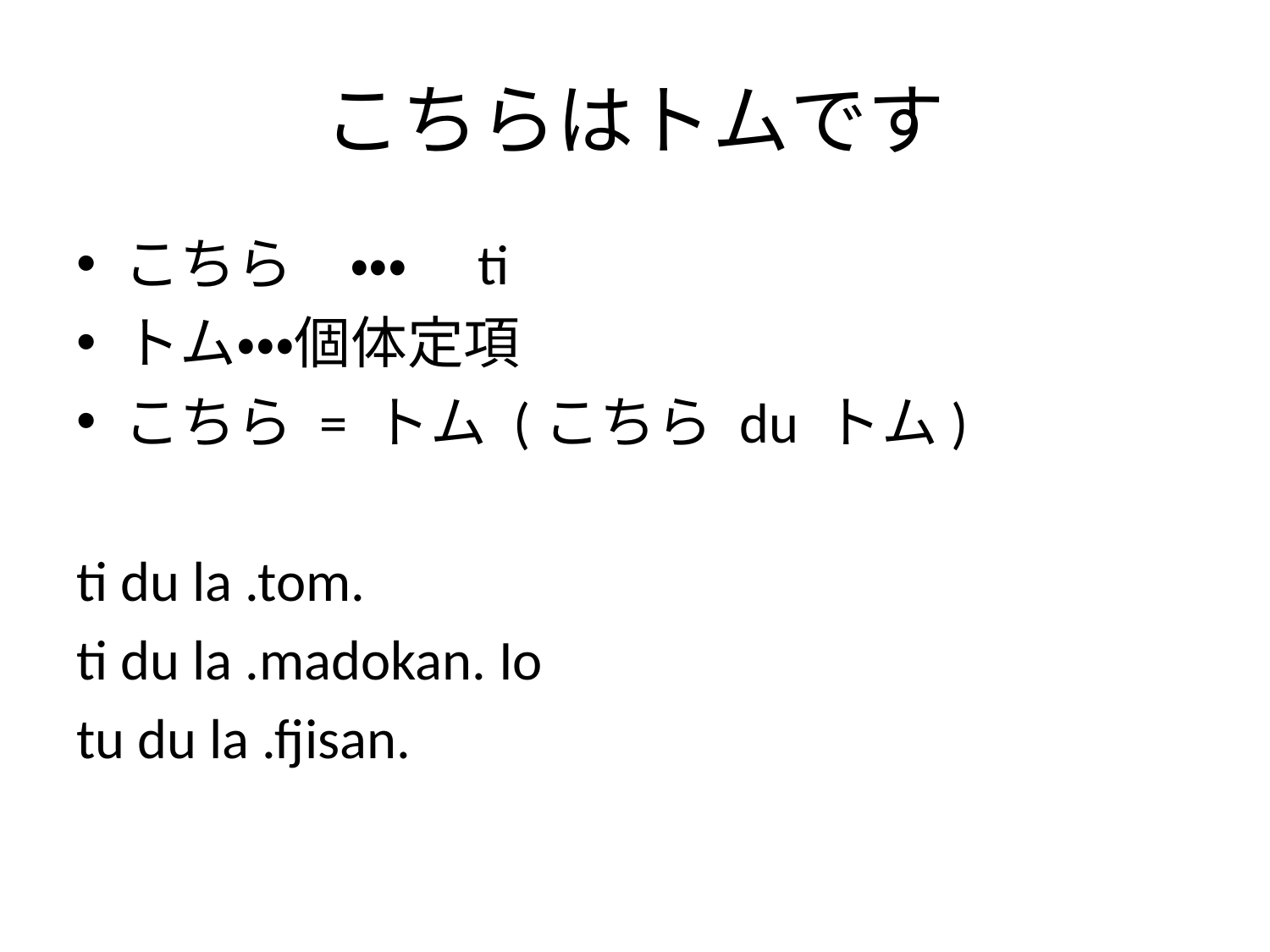

# こちらはトムです
こちら　・・・　ti
トム・・・個体定項
こちら = トム (こちら du トム)

ti du la .tom.
ti du la .madokan. Io
tu du la .fjisan.